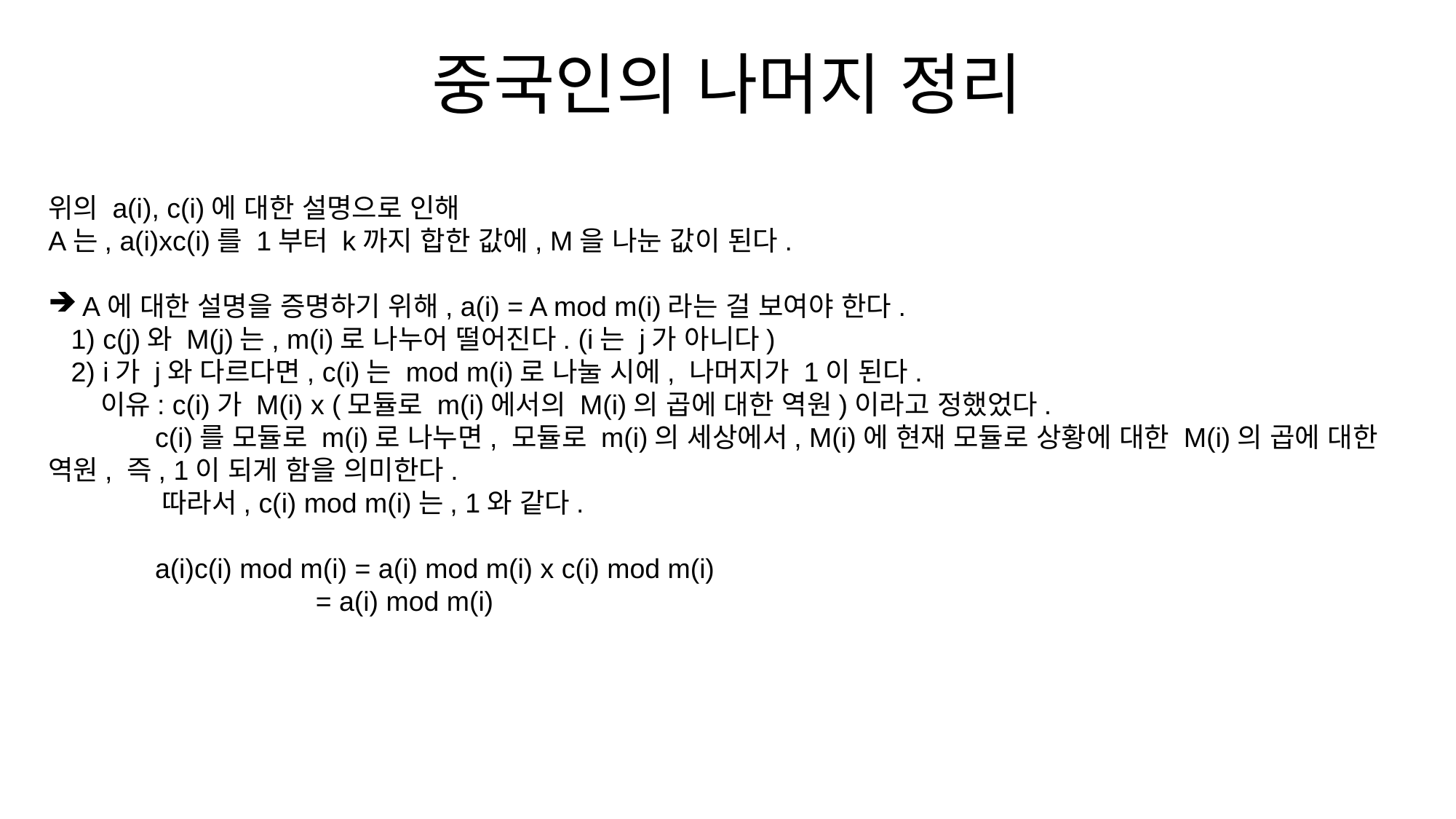

# 중국인의 나머지 정리
위의 a(i), c(i)에 대한 설명으로 인해
A는, a(i)xc(i)를 1부터 k까지 합한 값에, M을 나눈 값이 된다.

A에 대한 설명을 증명하기 위해, a(i) = A mod m(i)라는 걸 보여야 한다.
   1) c(j)와 M(j)는, m(i)로 나누어 떨어진다. (i는 j가 아니다)
   2) i가 j와 다르다면, c(i)는 mod m(i)로 나눌 시에, 나머지가 1이 된다.
      이유: c(i)가 M(i) x (모듈로 m(i)에서의 M(i)의 곱에 대한 역원)이라고 정했었다.
              c(i)를 모듈로 m(i)로 나누면, 모듈로 m(i)의 세상에서, M(i)에 현재 모듈로 상황에 대한 M(i)의 곱에 대한 역원, 즉, 1이 되게 함을 의미한다.
              따라서, c(i) mod m(i)는, 1와 같다.

              a(i)c(i) mod m(i) = a(i) mod m(i) x c(i) mod m(i)
                                   = a(i) mod m(i)